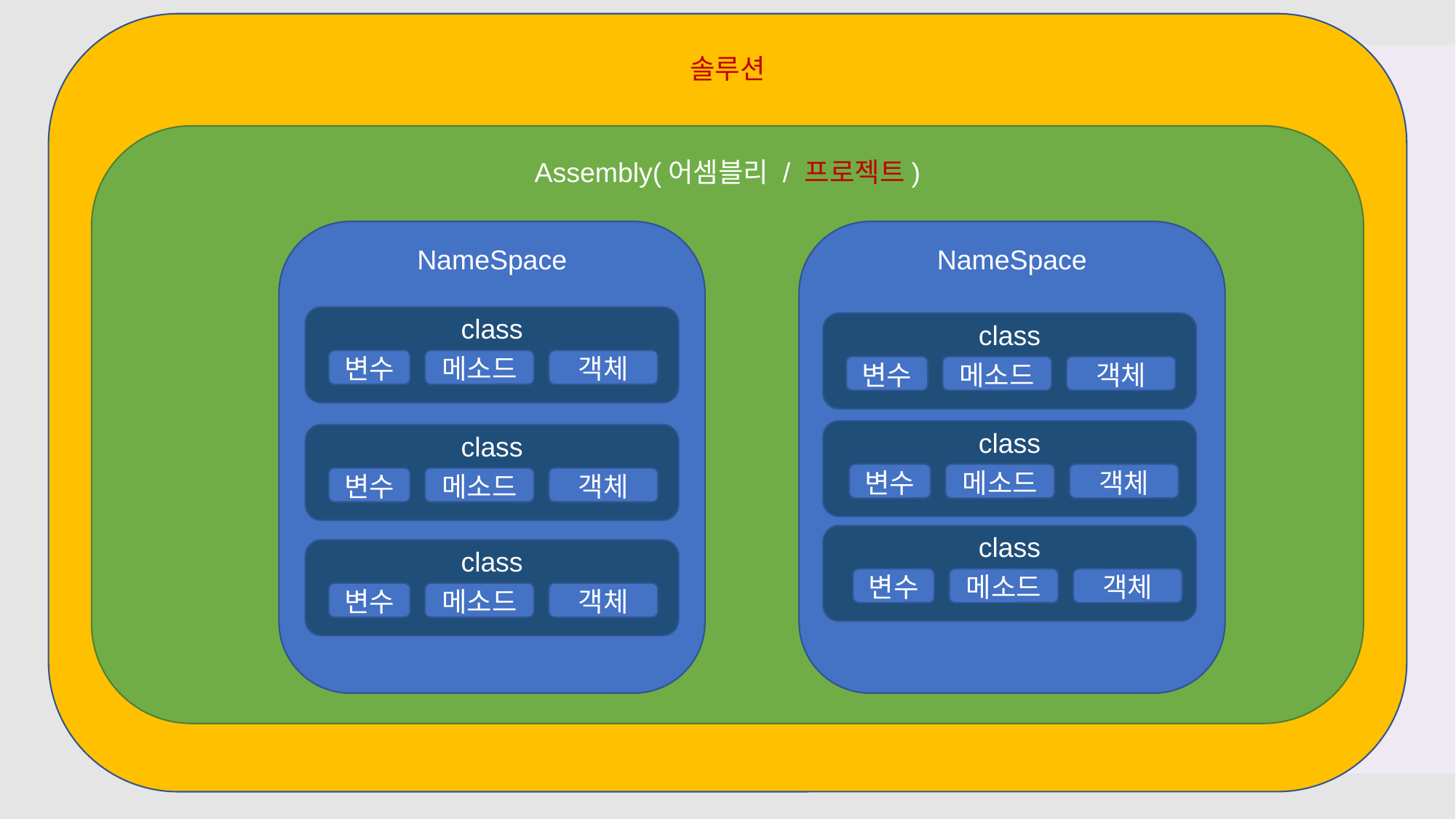

솔루션
Assembly(어셈블리 / 프로젝트)
NameSpace
class
변수
메소드
객체
class
변수
메소드
객체
class
변수
메소드
객체
NameSpace
class
변수
메소드
객체
class
변수
메소드
객체
class
변수
메소드
객체